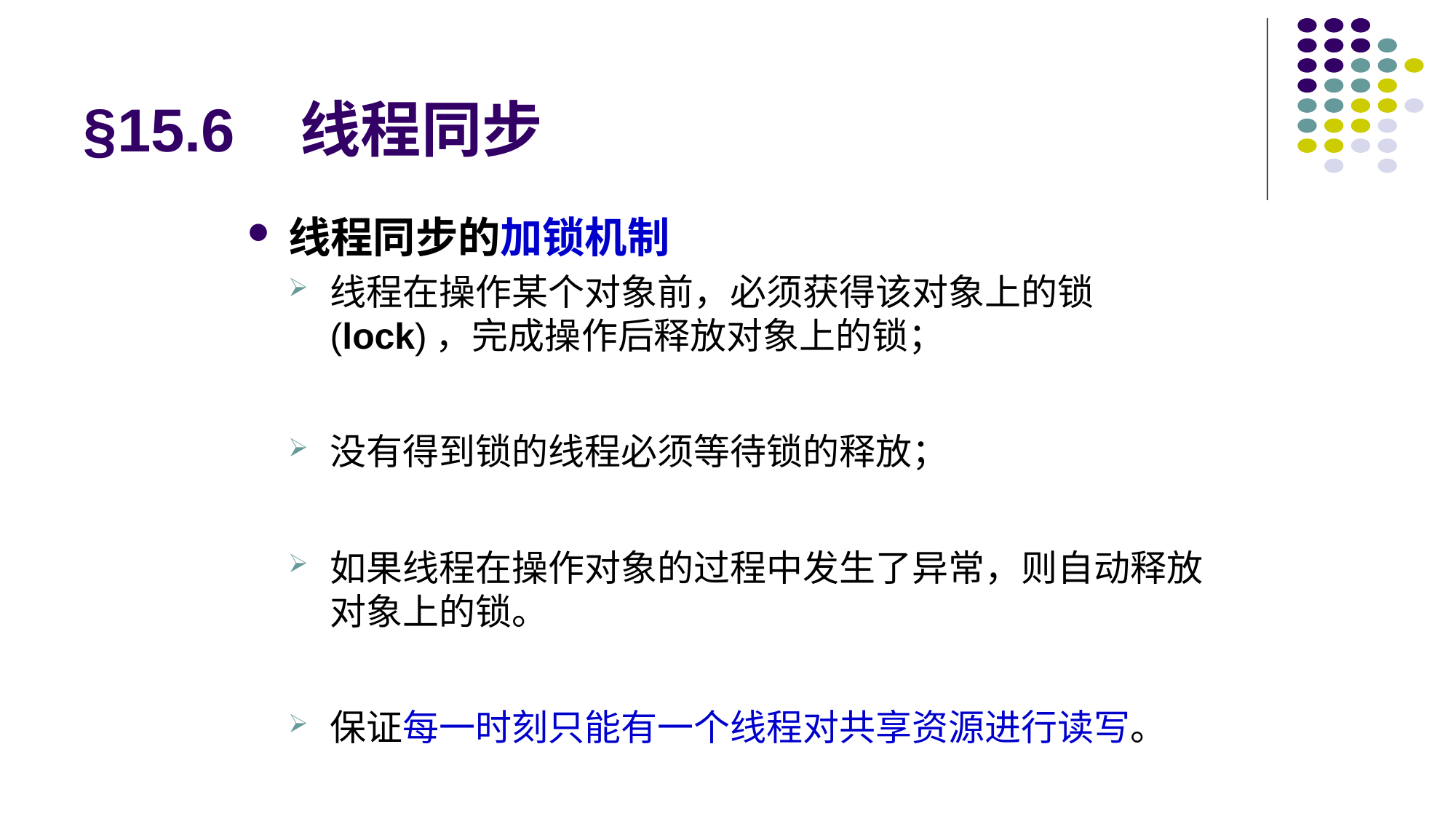

# §15.6   线程同步
线程同步的加锁机制
线程在操作某个对象前，必须获得该对象上的锁(lock)，完成操作后释放对象上的锁；

没有得到锁的线程必须等待锁的释放；

如果线程在操作对象的过程中发生了异常，则自动释放对象上的锁。

保证每一时刻只能有一个线程对共享资源进行读写。

64